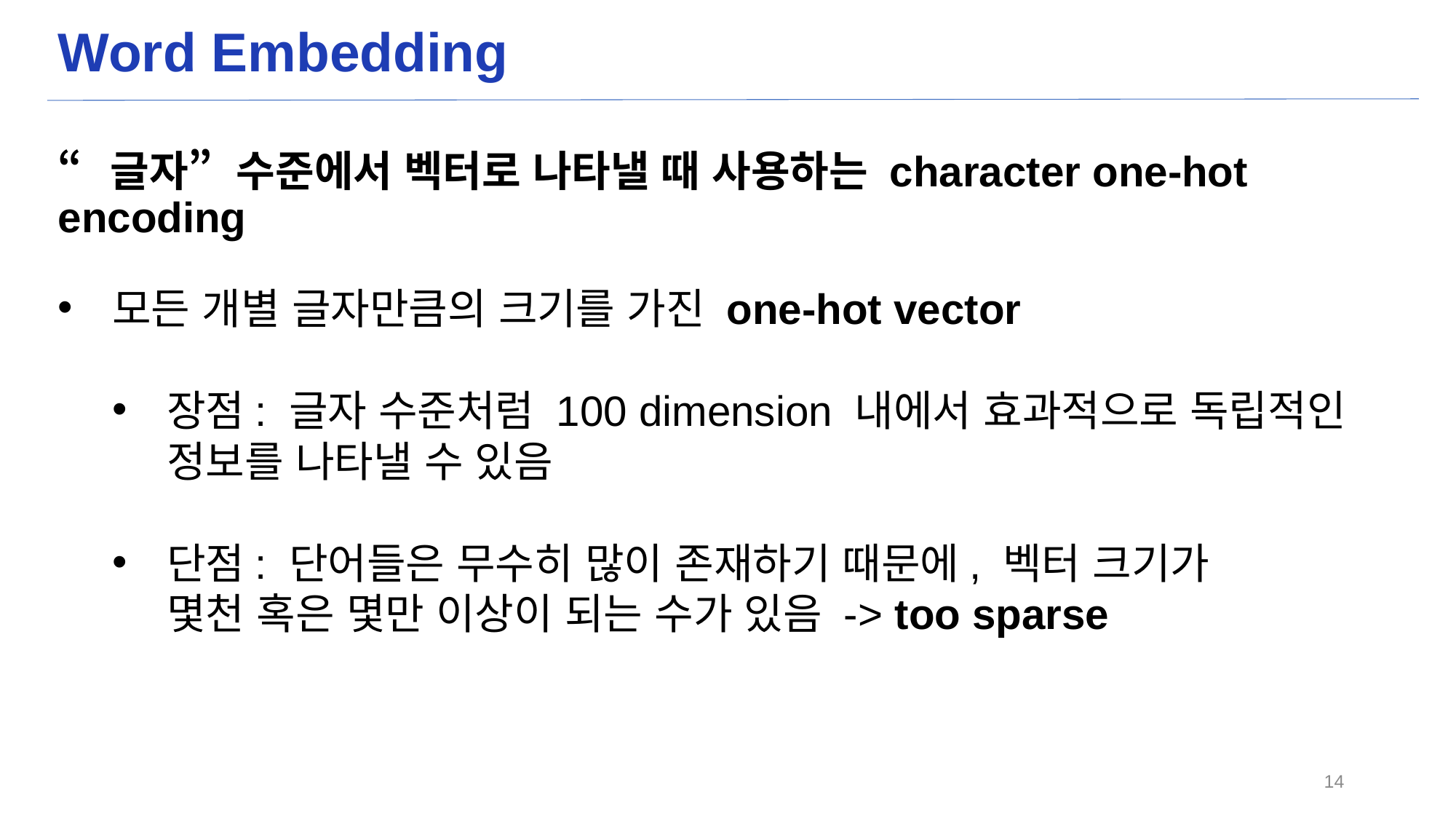

# Word Embedding
“글자”  수준에서 벡터로 나타낼 때 사용하는 character one-hot encoding
모든 개별 글자만큼의 크기를 가진 one-hot vector

장점: 글자 수준처럼 100 dimension 내에서 효과적으로 독립적인 정보를 나타낼 수 있음

단점: 단어들은 무수히 많이 존재하기 때문에, 벡터 크기가
몇천 혹은 몇만 이상이 되는 수가 있음 -> too sparse

14